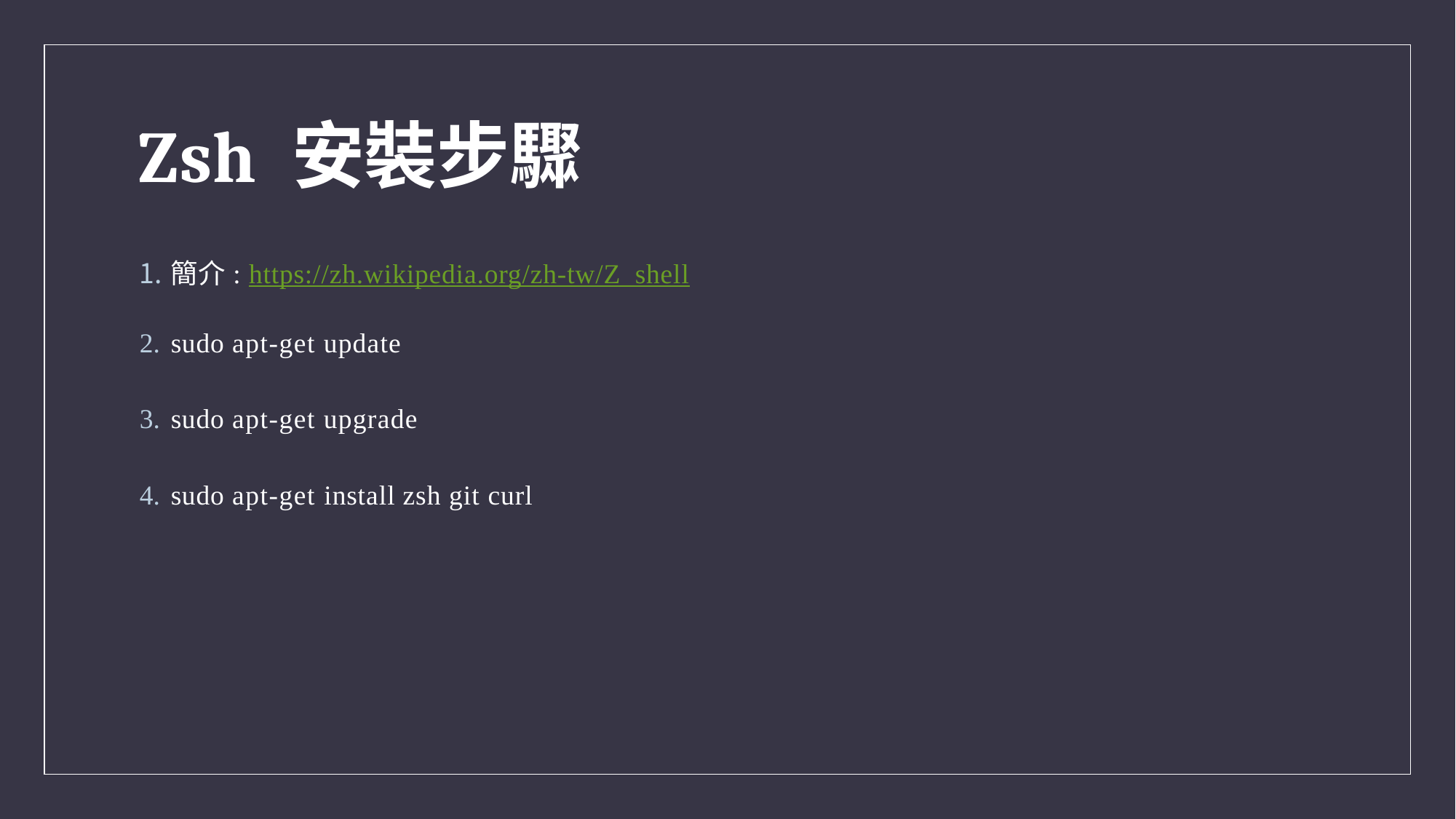

# Zsh 安裝步驟
簡介: https://zh.wikipedia.org/zh-tw/Z_shell

sudo apt-get update

sudo apt-get upgrade

sudo apt-get install zsh git curl